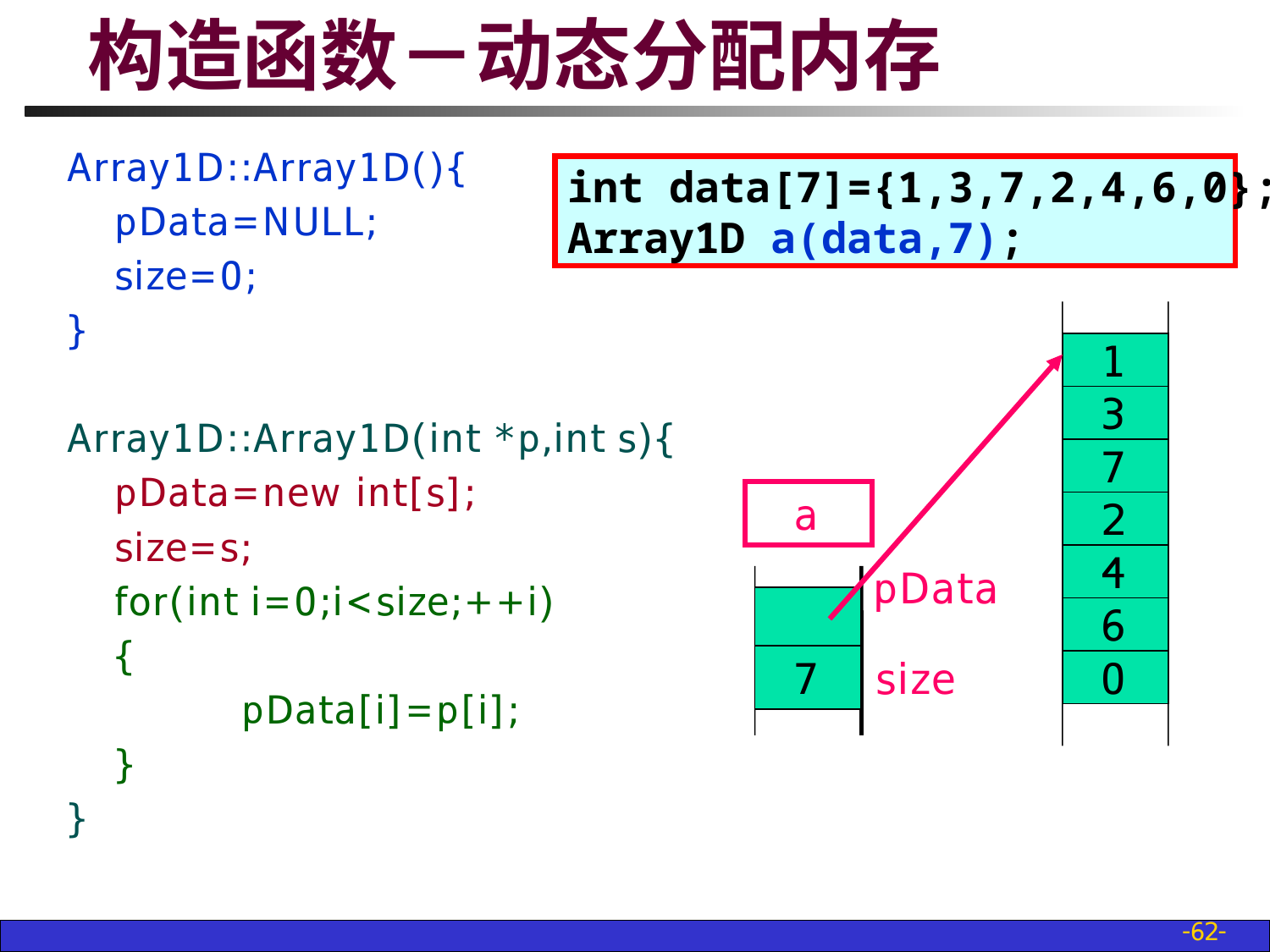

# 构造函数－动态分配内存
Array1D::Array1D(){
	pData=NULL;
	size=0;
}

Array1D::Array1D(int *p,int s){
	pData=new int[s];
	size=s;
	for(int i=0;i<size;++i)
	{
		pData[i]=p[i];
	}
}
int data[7]={1,3,7,2,4,6,0};
Array1D a(data,7);

1
3

7
2
4
6
0

a
  pData

7
size
-62-